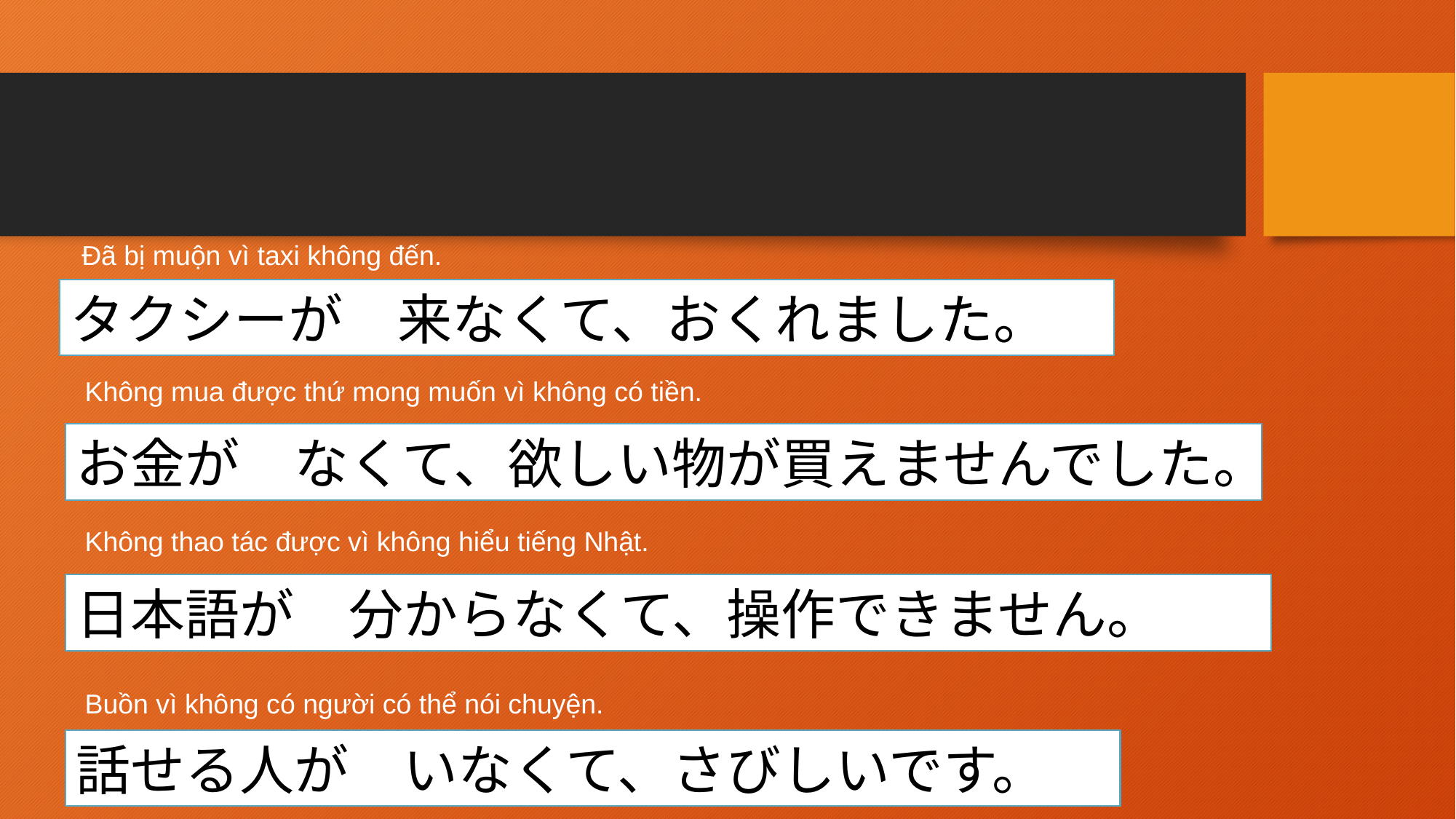

Đã bị muộn vì taxi không đến.
タクシーが　来なくて、おくれました。
Không mua được thứ mong muốn vì không có tiền.
お金が　なくて、欲しい物が買えませんでした。
Không thao tác được vì không hiểu tiếng Nhật.
日本語が　分からなくて、操作できません。
Buồn vì không có người có thể nói chuyện.
話せる人が　いなくて、さびしいです。